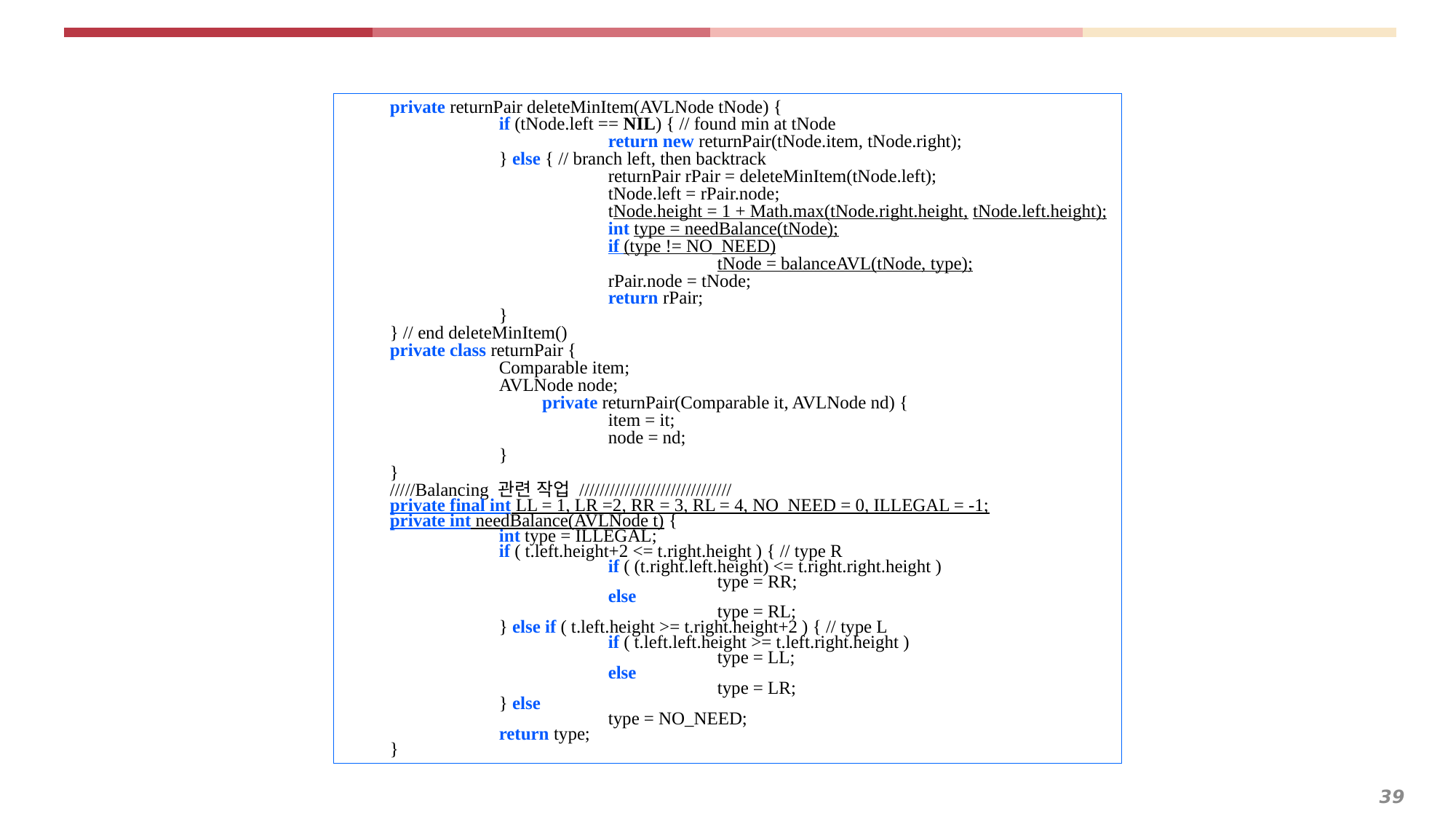

private returnPair deleteMinItem(AVLNode tNode) {
		if (tNode.left == NIL) { // found min at tNode
			return new returnPair(tNode.item, tNode.right);
		} else { // branch left, then backtrack
			returnPair rPair = deleteMinItem(tNode.left);
			tNode.left = rPair.node;
			tNode.height = 1 + Math.max(tNode.right.height, tNode.left.height);
	 		int type = needBalance(tNode);
	 		if (type != NO_NEED)
	 			tNode = balanceAVL(tNode, type);
			rPair.node = tNode;
			return rPair;
		}
	} // end deleteMinItem()
	private class returnPair {
		Comparable item;
		AVLNode node;
		private returnPair(Comparable it, AVLNode nd) {
			item = it;
			node = nd;
		}
	}
	/////Balancing 관련 작업 //////////////////////////////
	private final int LL = 1, LR =2, RR = 3, RL = 4, NO_NEED = 0, ILLEGAL = -1;
	private int needBalance(AVLNode t) {
		int type = ILLEGAL;
		if ( t.left.height+2 <= t.right.height ) { // type R
			if ( (t.right.left.height) <= t.right.right.height )
				type = RR;
			else
				type = RL;
		} else if ( t.left.height >= t.right.height+2 ) { // type L
			if ( t.left.left.height >= t.left.right.height )
				type = LL;
			else
				type = LR;
		} else
			type = NO_NEED;
		return type;
	}